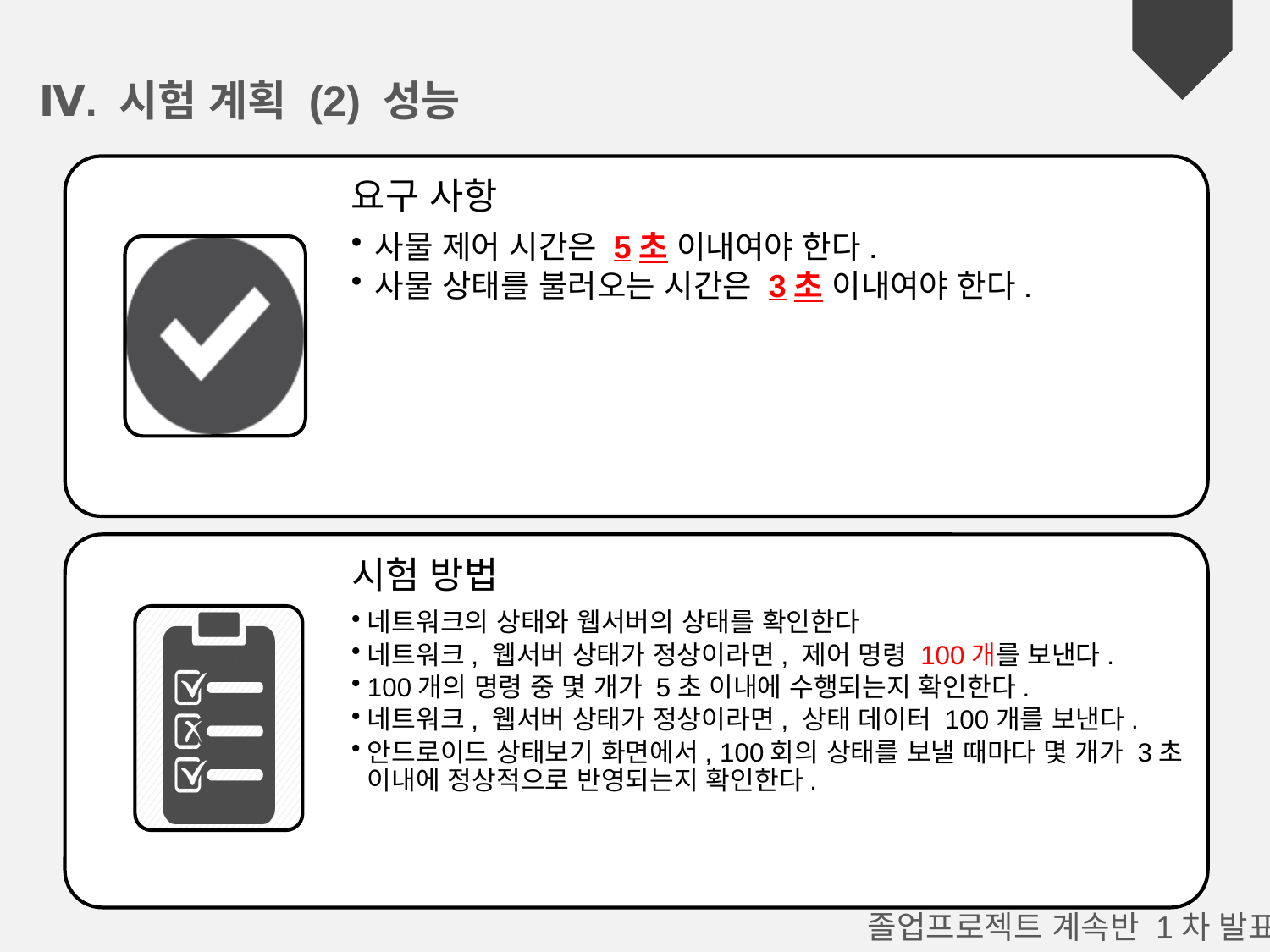

Ⅳ. 시험 계획 (2) 성능
요구 사항
사물 제어 시간은 5초 이내여야 한다.
사물 상태를 불러오는 시간은 3초 이내여야 한다.
시험 방법
네트워크의 상태와 웹서버의 상태를 확인한다
네트워크, 웹서버 상태가 정상이라면, 제어 명령 100개를 보낸다.
100개의 명령 중 몇 개가 5초 이내에 수행되는지 확인한다.
네트워크, 웹서버 상태가 정상이라면, 상태 데이터 100개를 보낸다.
안드로이드 상태보기 화면에서, 100회의 상태를 보낼 때마다 몇 개가 3초 이내에 정상적으로 반영되는지 확인한다.
졸업프로젝트 계속반 1차 발표